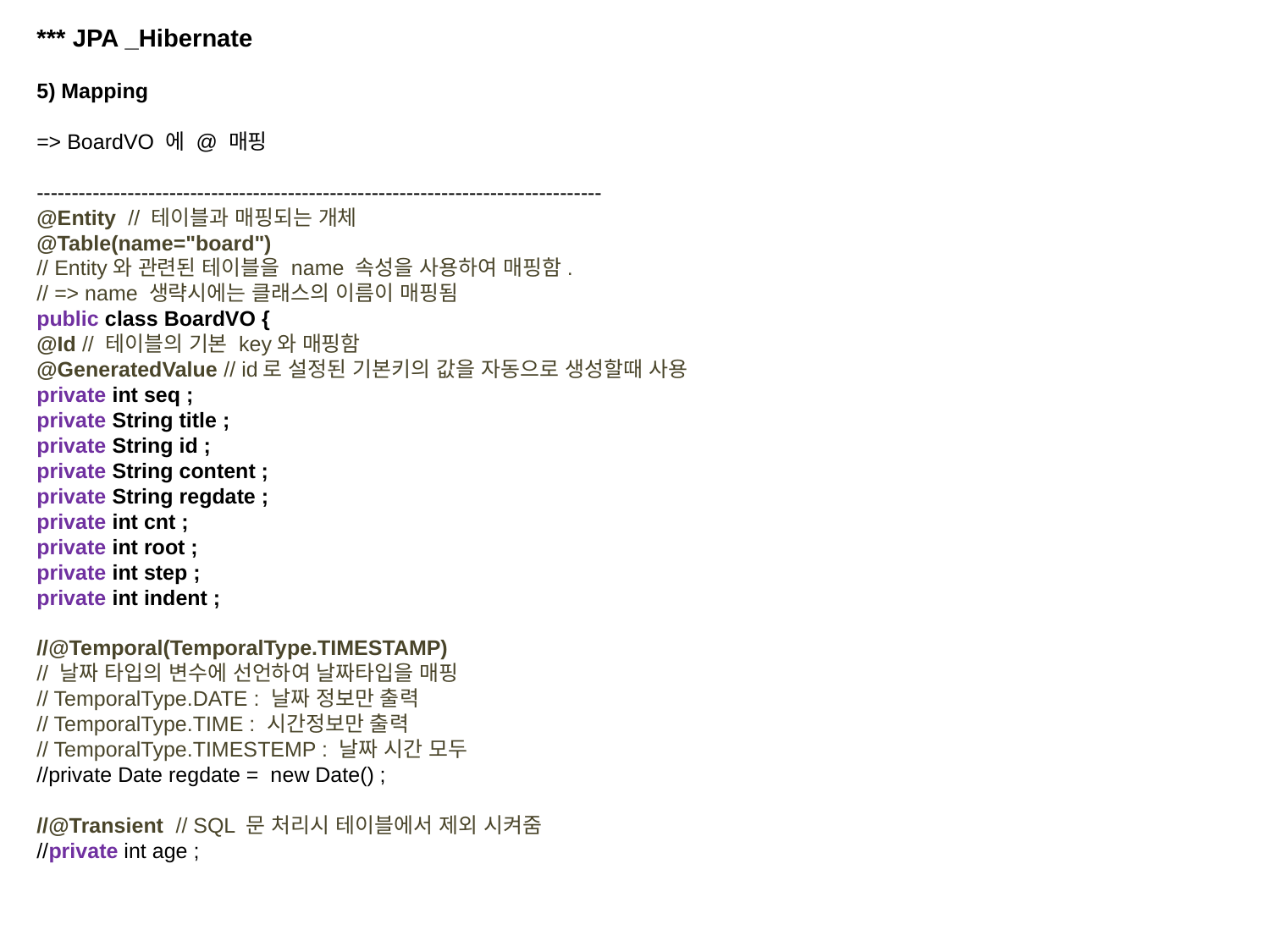

*** JPA _Hibernate
5) Mapping
=> BoardVO 에 @ 매핑

---------------------------------------------------------------------------------
@Entity  // 테이블과 매핑되는 개체
@Table(name="board")
// Entity와 관련된 테이블을 name 속성을 사용하여 매핑함.
// => name 생략시에는 클래스의 이름이 매핑됨
public class BoardVO {
@Id // 테이블의 기본 key와 매핑함
@GeneratedValue // id로 설정된 기본키의 값을 자동으로 생성할때 사용
private int seq ;
private String title ;
private String id ;
private String content ;
private String regdate ;
private int cnt ;
private int root ;
private int step ;
private int indent ;

//@Temporal(TemporalType.TIMESTAMP)
// 날짜 타입의 변수에 선언하여 날짜타입을 매핑
// TemporalType.DATE : 날짜 정보만 출력
// TemporalType.TIME : 시간정보만 출력
// TemporalType.TIMESTEMP : 날짜 시간 모두
//private Date regdate =  new Date() ;

//@Transient  // SQL 문 처리시 테이블에서 제외 시켜줌
//private int age ;